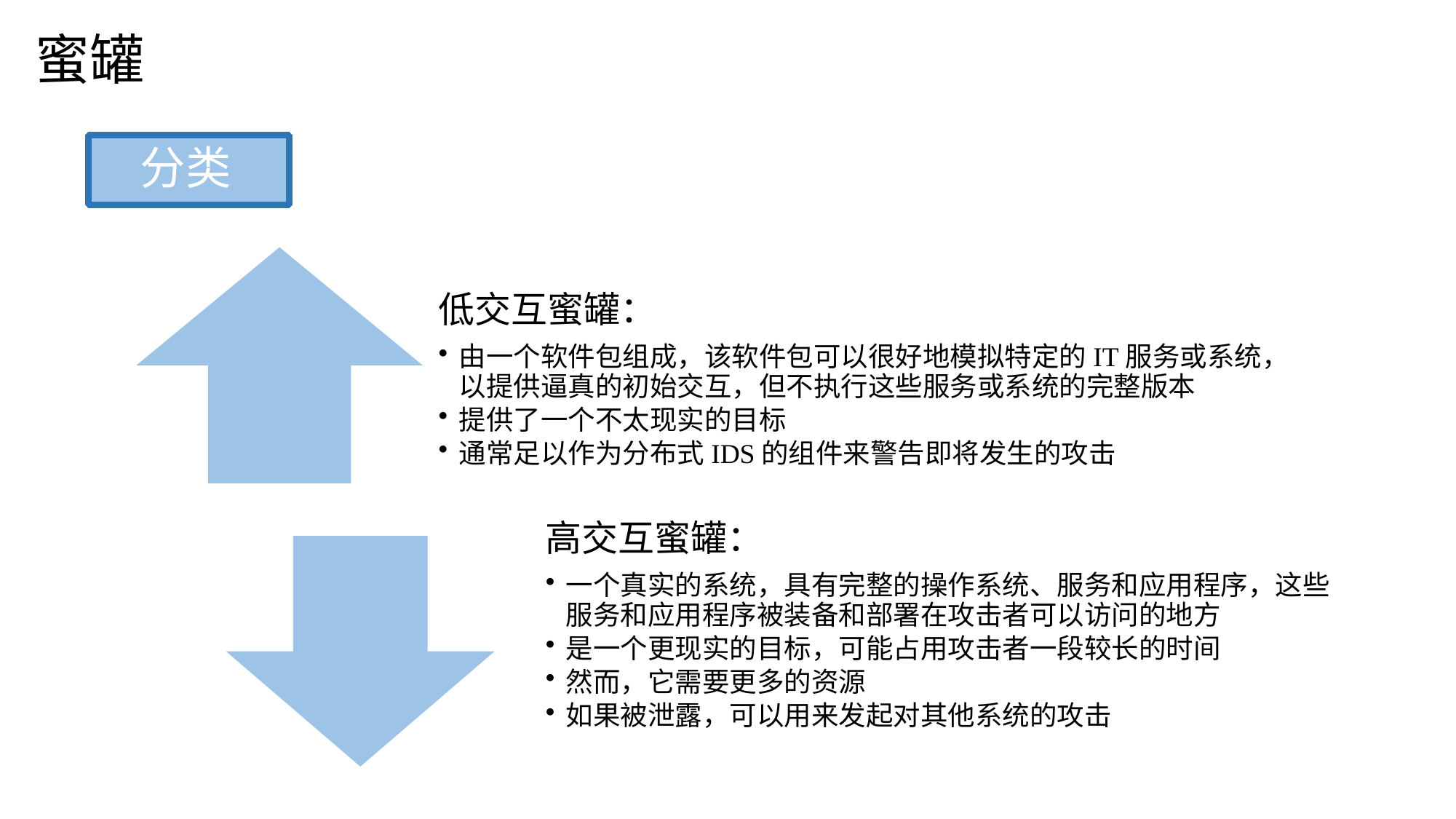

蜜罐

分类
低交互蜜罐：
由一个软件包组成，该软件包可以很好地模拟特定的IT服务或系统，以提供逼真的初始交互，但不执行这些服务或系统的完整版本
提供了一个不太现实的目标
通常足以作为分布式IDS的组件来警告即将发生的攻击
高交互蜜罐：
一个真实的系统，具有完整的操作系统、服务和应用程序，这些服务和应用程序被装备和部署在攻击者可以访问的地方
是一个更现实的目标，可能占用攻击者一段较长的时间
然而，它需要更多的资源
如果被泄露，可以用来发起对其他系统的攻击